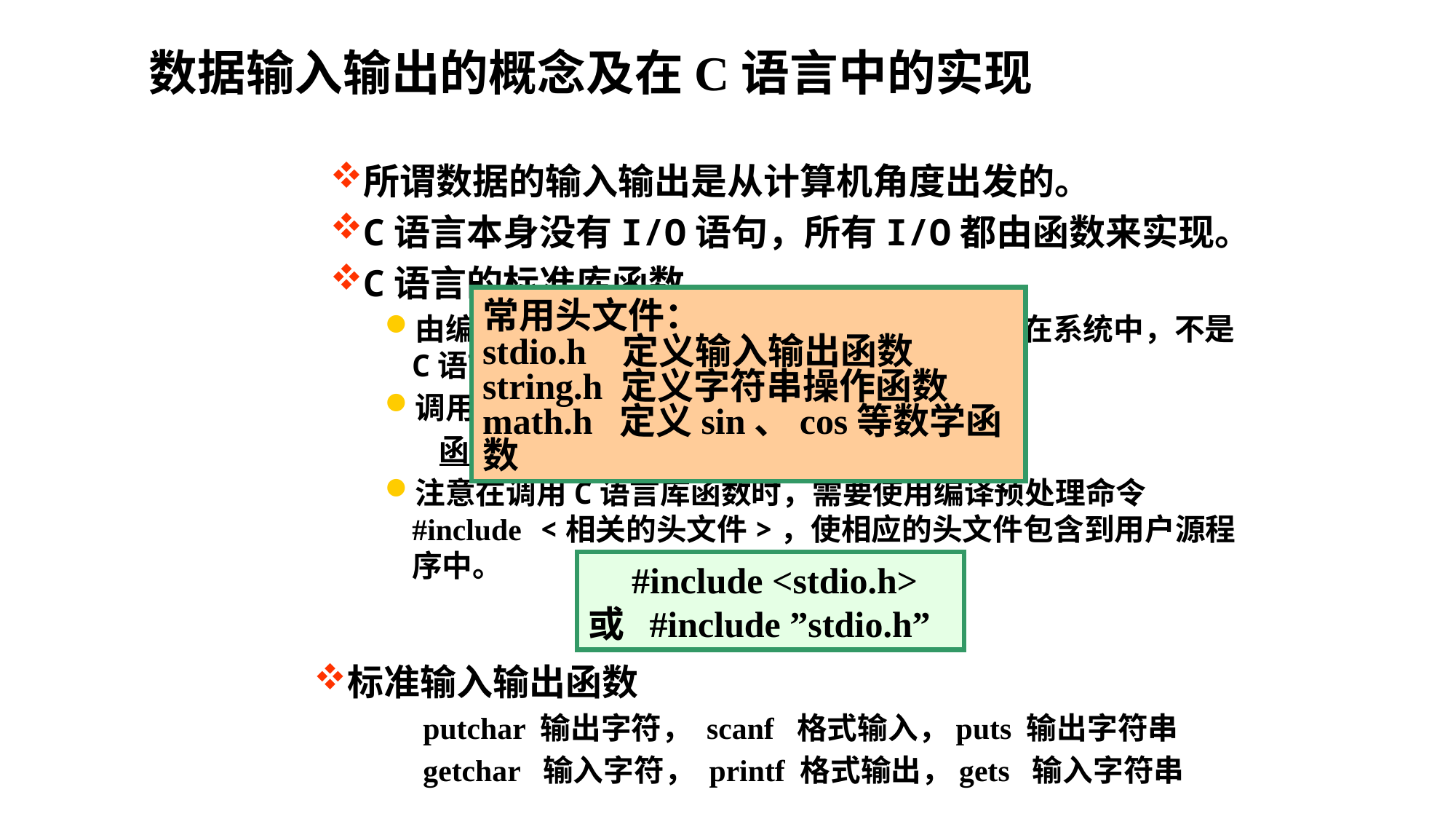

数据输入输出的概念及在C语言中的实现
所谓数据的输入输出是从计算机角度出发的。
C语言本身没有I/O语句，所有I/O都由函数来实现。
C语言的标准库函数
由编译系统提供的一系列函数，以库形式存放在系统中，不是C语言文本的组成部分。
调用形式：
函数名（参数表）
注意在调用C语言库函数时，需要使用编译预处理命令#include <相关的头文件>，使相应的头文件包含到用户源程序中。
常用头文件：
stdio.h   定义输入输出函数
string.h 定义字符串操作函数
math.h  定义sin、cos等数学函数
     #include <stdio.h>
或  #include ”stdio.h”
标准输入输出函数
putchar 输出字符， scanf  格式输入，puts 输出字符串
getchar  输入字符， printf 格式输出，gets  输入字符串